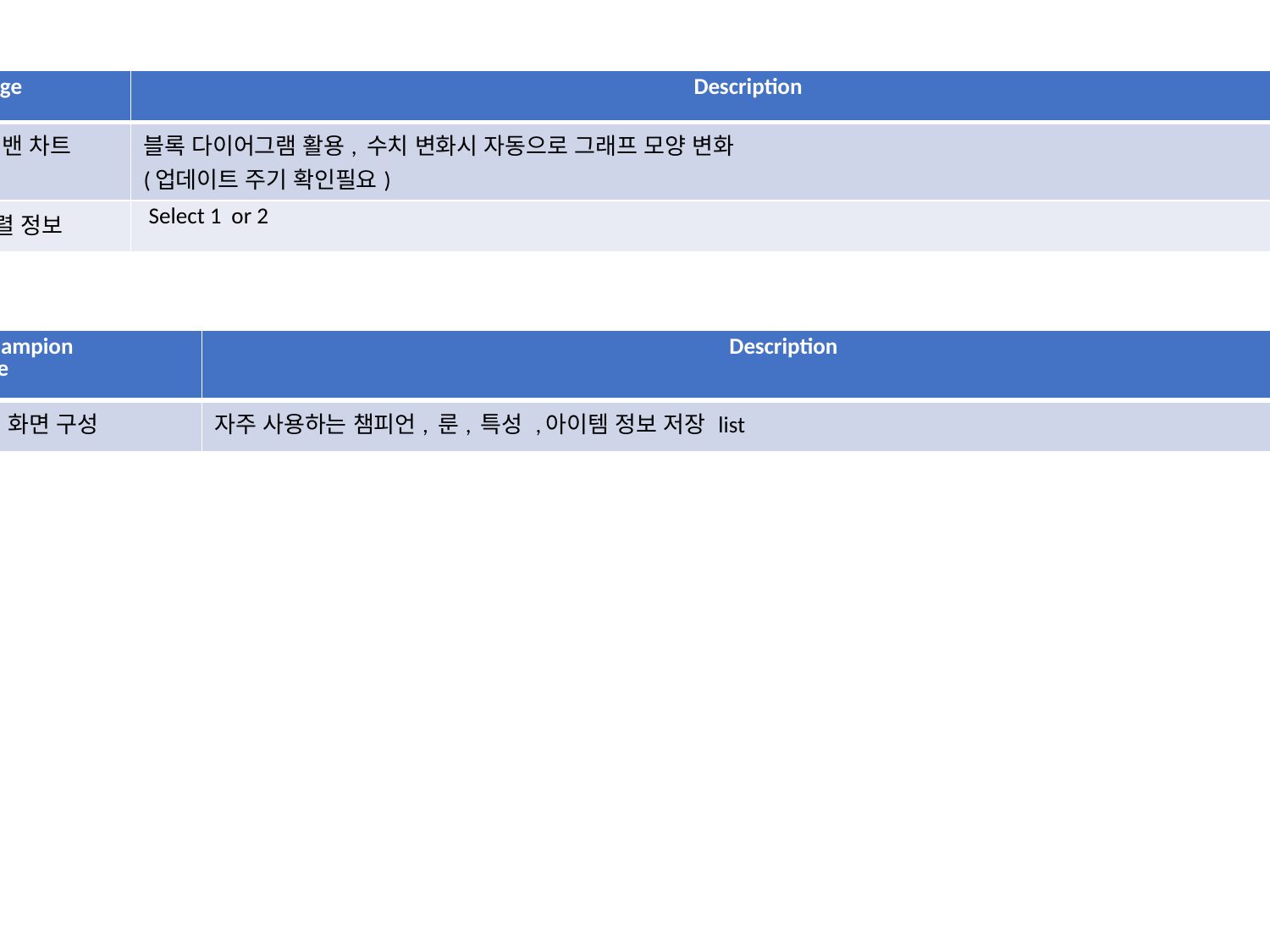

| meta page | Description |
| --- | --- |
| 픽,밴 차트 | 블록 다이어그램 활용, 수치 변화시 자동으로 그래프 모양 변화 (업데이트 주기 확인필요) |
| 정렬 정보 | Select 1 or 2 |
| Main Champion page | Description |
| --- | --- |
| 화면 구성 | 자주 사용하는 챔피언, 룬, 특성 ,아이템 정보 저장 list |